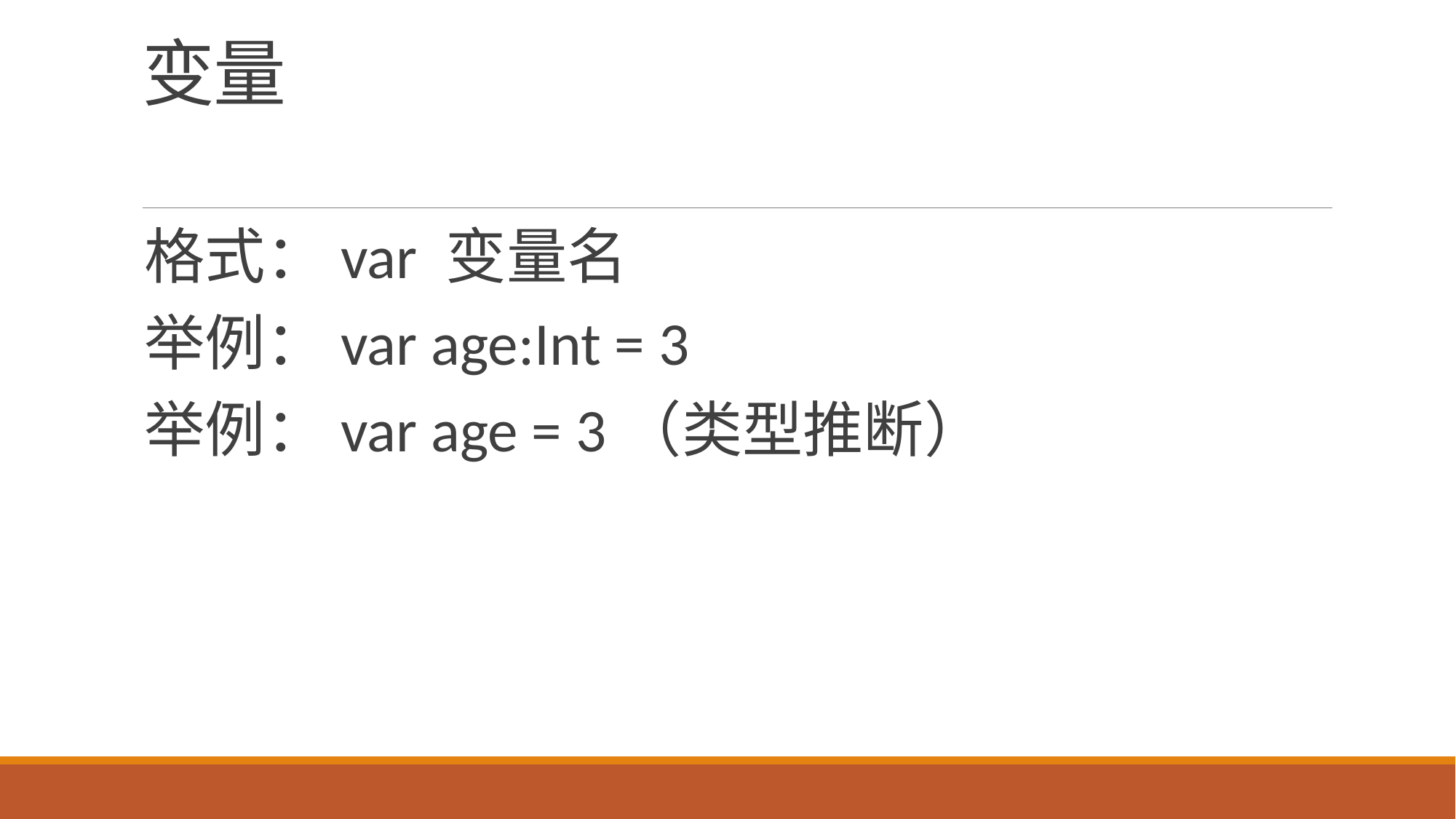

# 变量
格式：var 变量名
举例：var age:Int = 3
举例：var age = 3（类型推断）